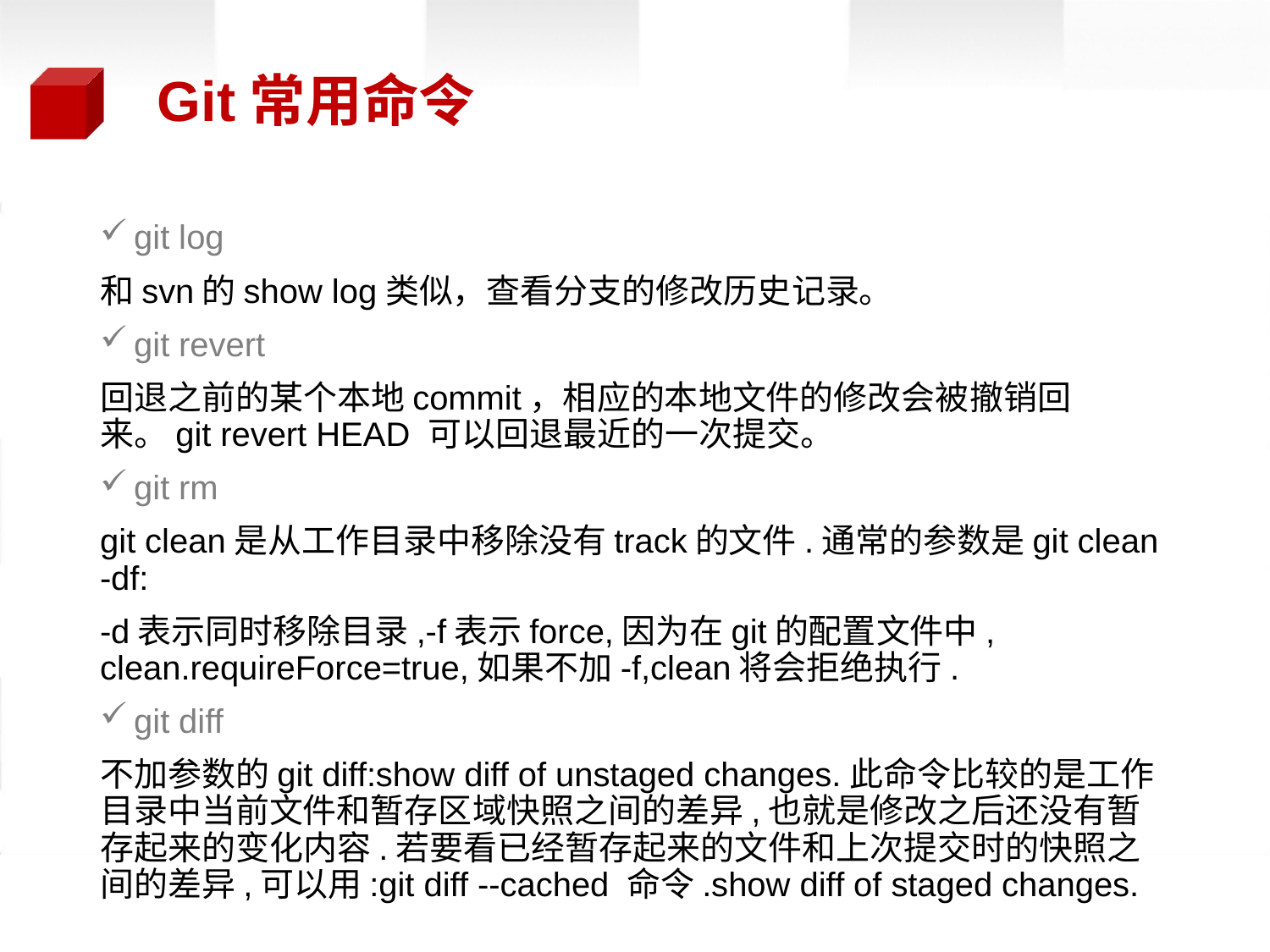

# Git常用命令
git log
和svn的show log类似，查看分支的修改历史记录。
git revert
回退之前的某个本地commit，相应的本地文件的修改会被撤销回来。git revert HEAD 可以回退最近的一次提交。
git rm
git clean是从工作目录中移除没有track的文件.通常的参数是git clean -df:
-d表示同时移除目录,-f表示force,因为在git的配置文件中, clean.requireForce=true,如果不加-f,clean将会拒绝执行.
git diff
不加参数的git diff:show diff of unstaged changes.此命令比较的是工作目录中当前文件和暂存区域快照之间的差异,也就是修改之后还没有暂存起来的变化内容.若要看已经暂存起来的文件和上次提交时的快照之间的差异,可以用:git diff --cached 命令.show diff of staged changes.